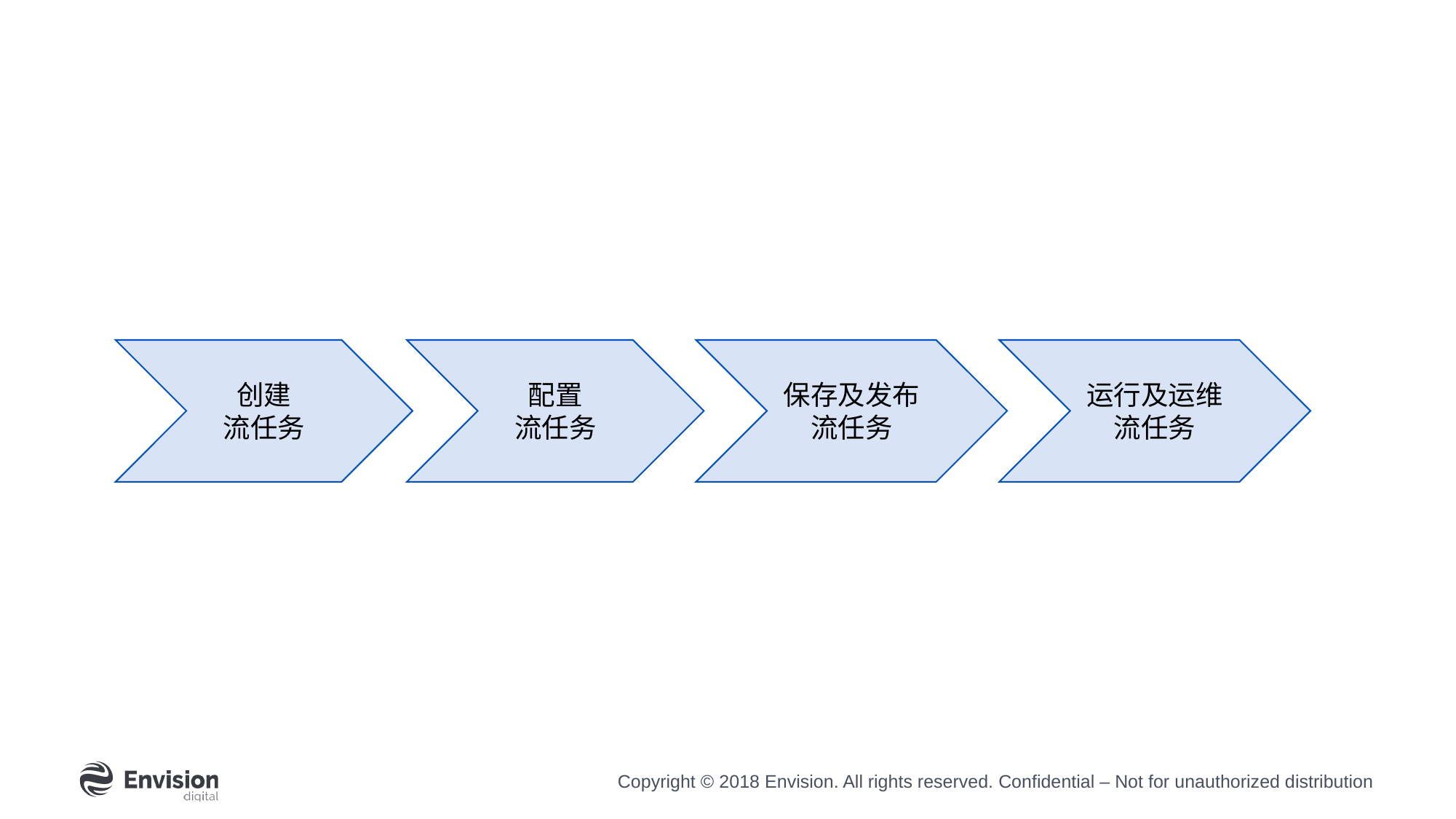

创建
流任务
运行及运维
流任务
保存及发布
流任务
配置
流任务